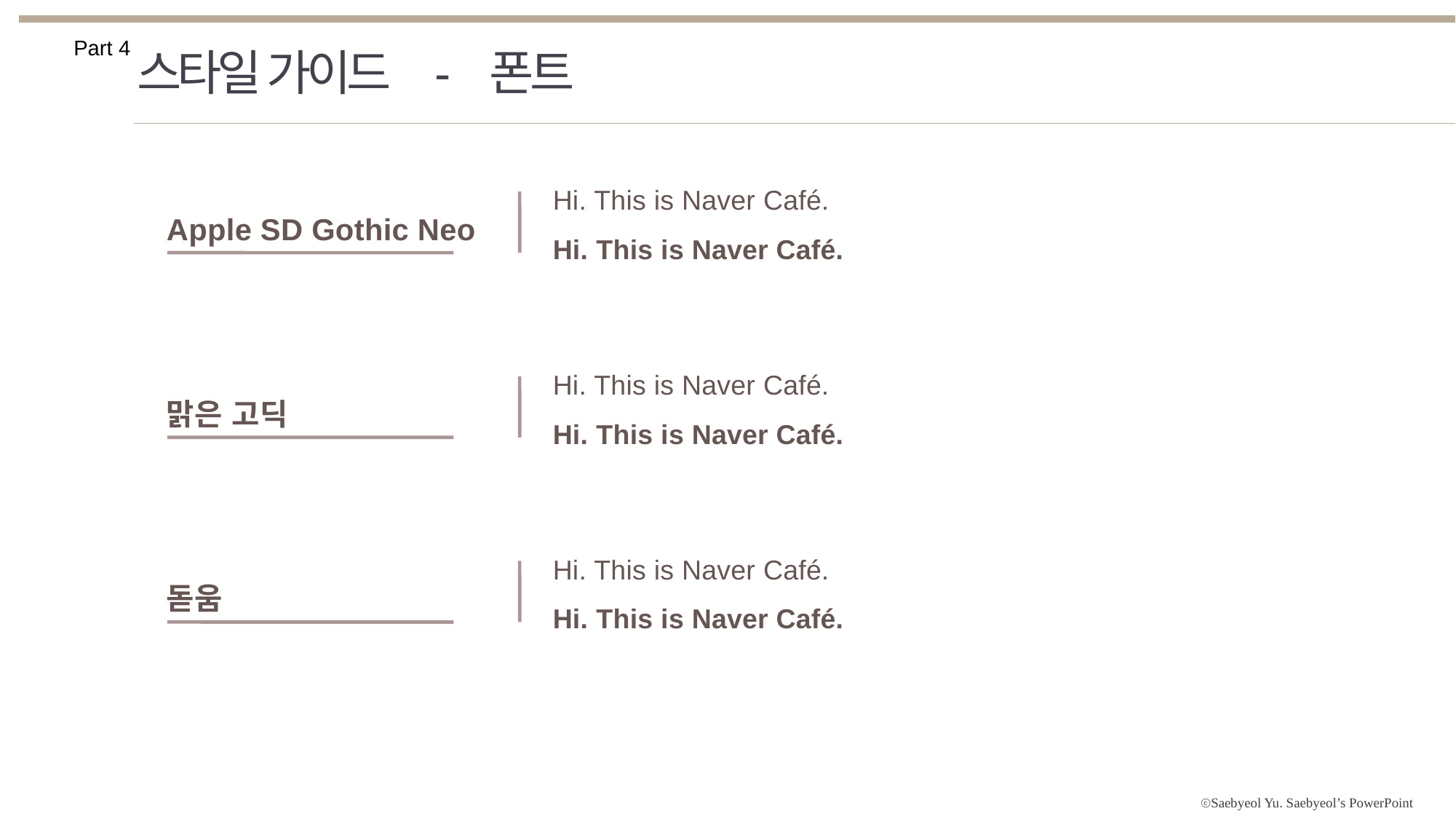

Part 4
스타일 가이드   -   폰트
Hi. This is Naver Café.
Hi. This is Naver Café.
Apple SD Gothic Neo

Hi. This is Naver Café.
Hi. This is Naver Café.
맑은 고딕

Hi. This is Naver Café.
Hi. This is Naver Café.
돋움